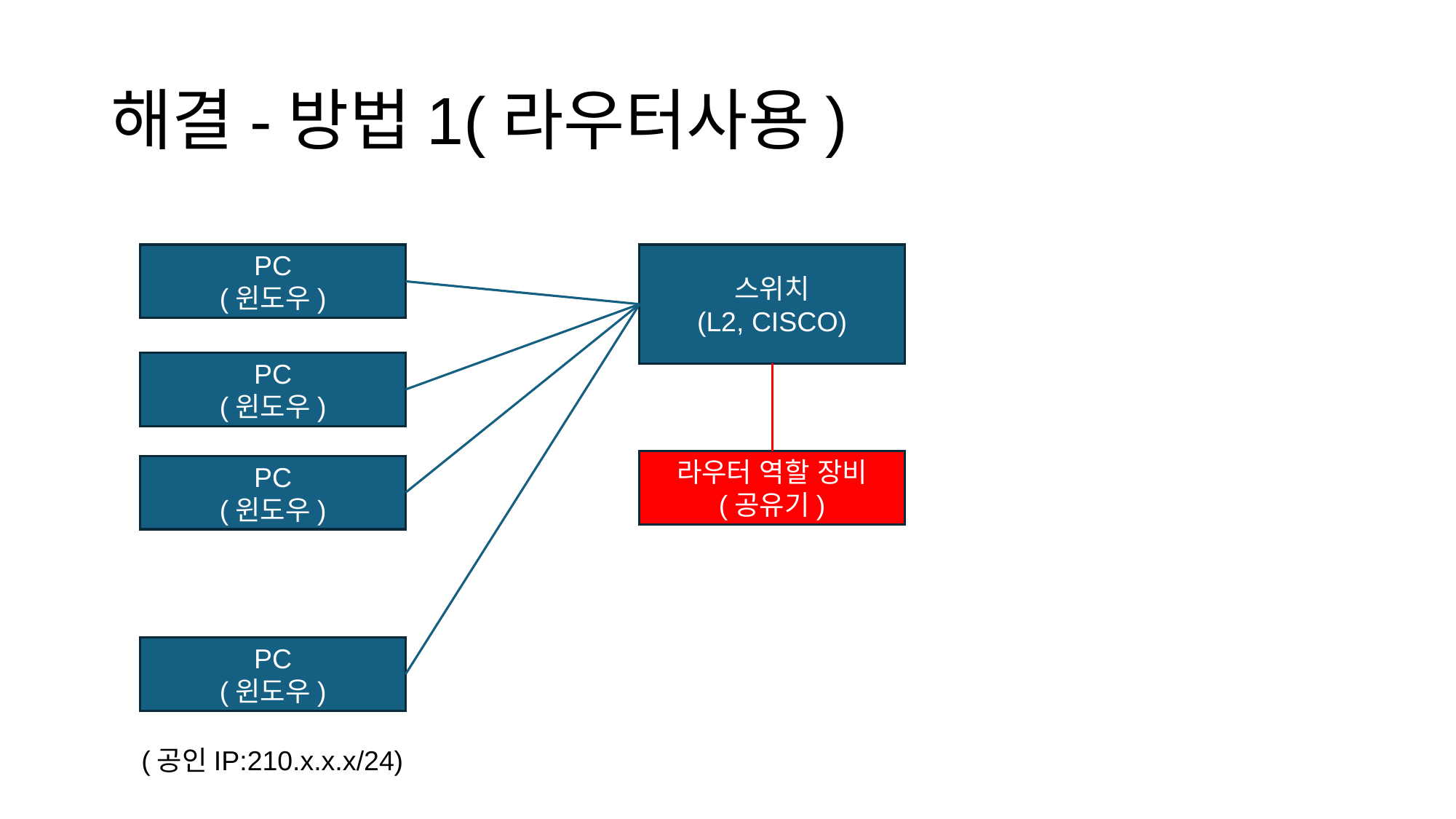

# 해결-방법1(라우터사용)
PC
(윈도우)
스위치
(L2, CISCO)
PC
(윈도우)
라우터 역할 장비
(공유기)
PC
(윈도우)
PC
(윈도우)
(공인IP:210.x.x.x/24)